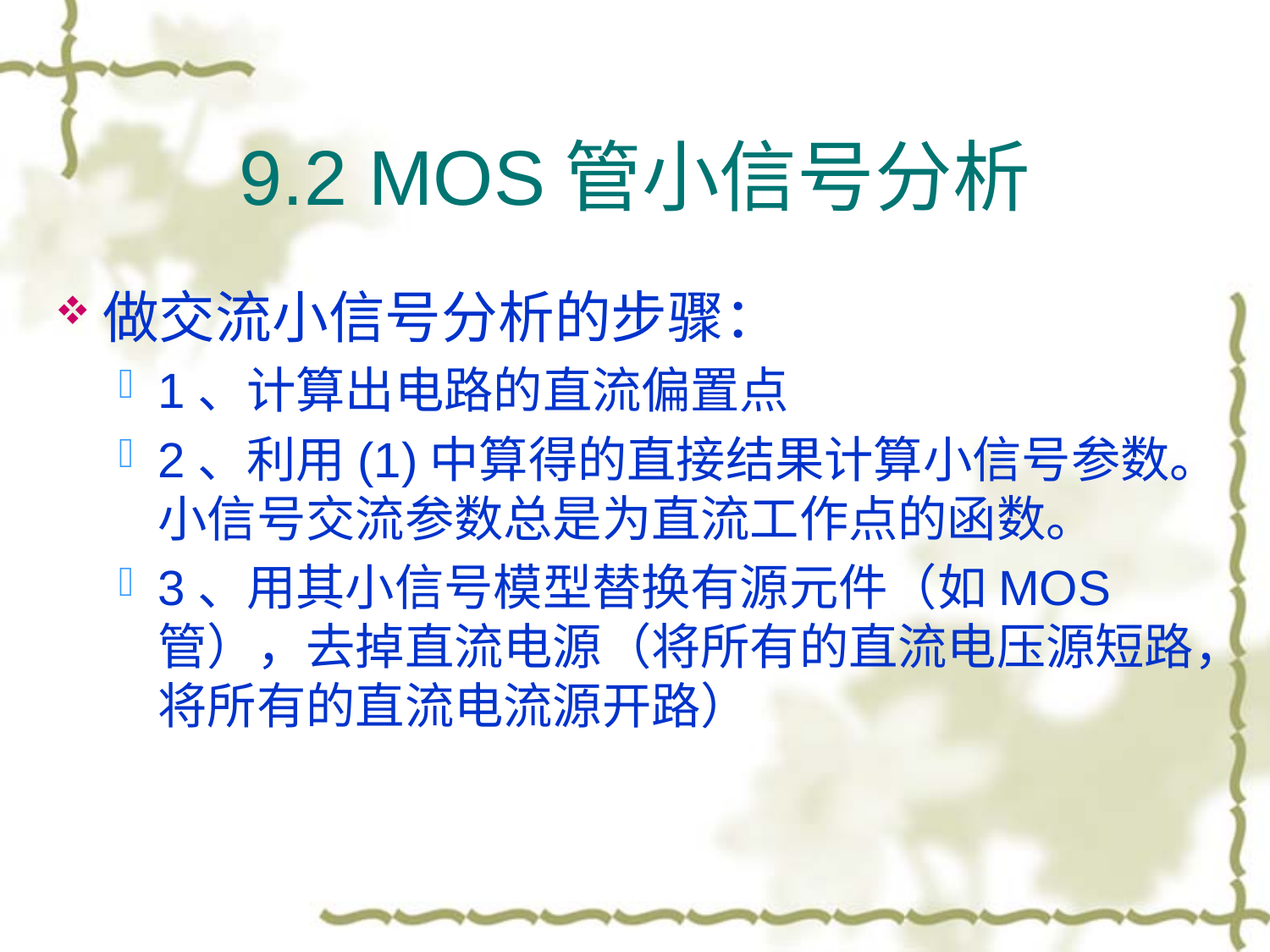

# 9.2 MOS管小信号分析
做交流小信号分析的步骤：
1、计算出电路的直流偏置点
2、利用(1)中算得的直接结果计算小信号参数。小信号交流参数总是为直流工作点的函数。
3、用其小信号模型替换有源元件（如MOS管），去掉直流电源（将所有的直流电压源短路，将所有的直流电流源开路）
18